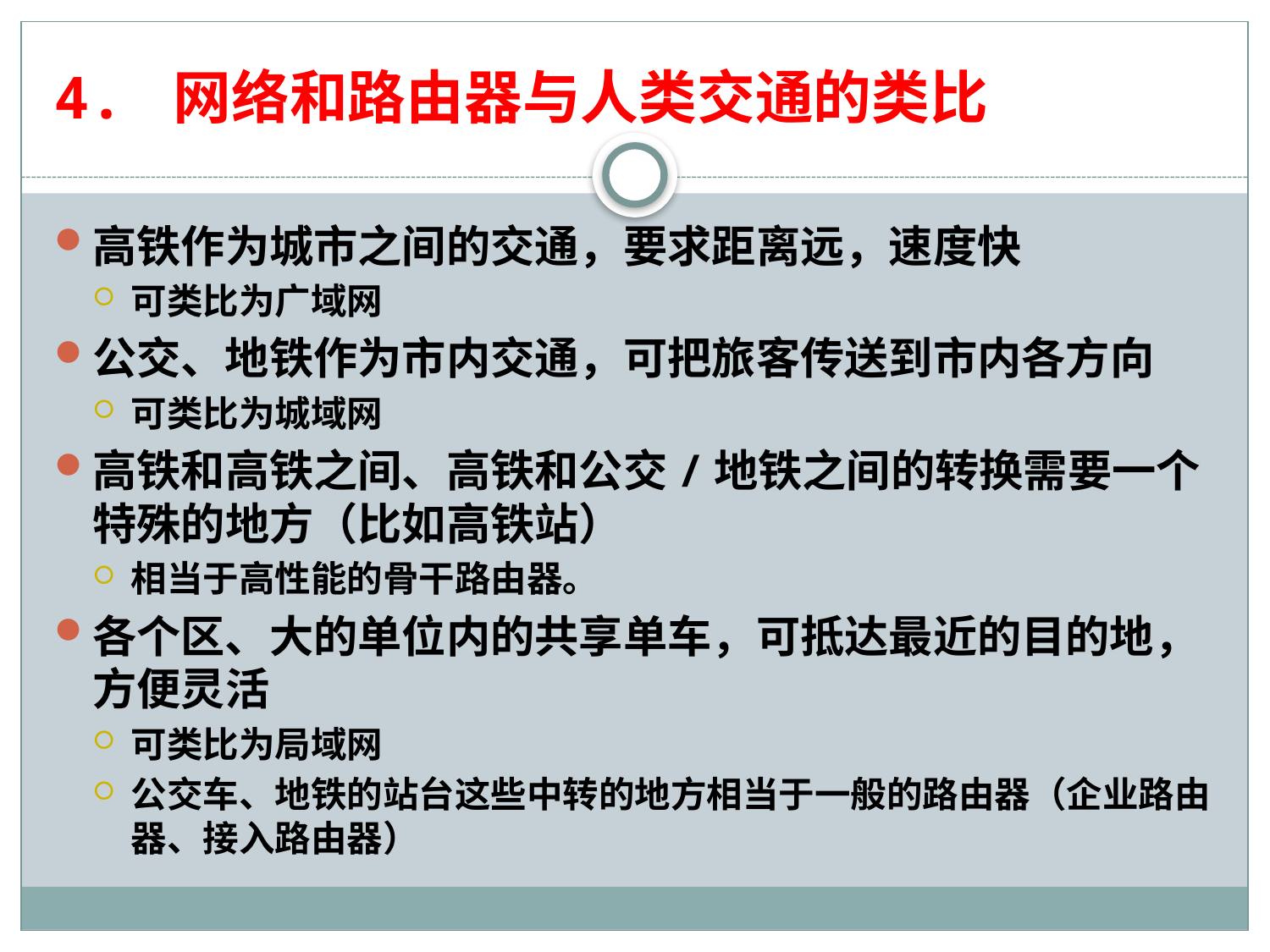

# 4. 网络和路由器与人类交通的类比
高铁作为城市之间的交通，要求距离远，速度快
可类比为广域网
公交、地铁作为市内交通，可把旅客传送到市内各方向
可类比为城域网
高铁和高铁之间、高铁和公交/地铁之间的转换需要一个特殊的地方（比如高铁站）
相当于高性能的骨干路由器。
各个区、大的单位内的共享单车，可抵达最近的目的地，方便灵活
可类比为局域网
公交车、地铁的站台这些中转的地方相当于一般的路由器（企业路由器、接入路由器）